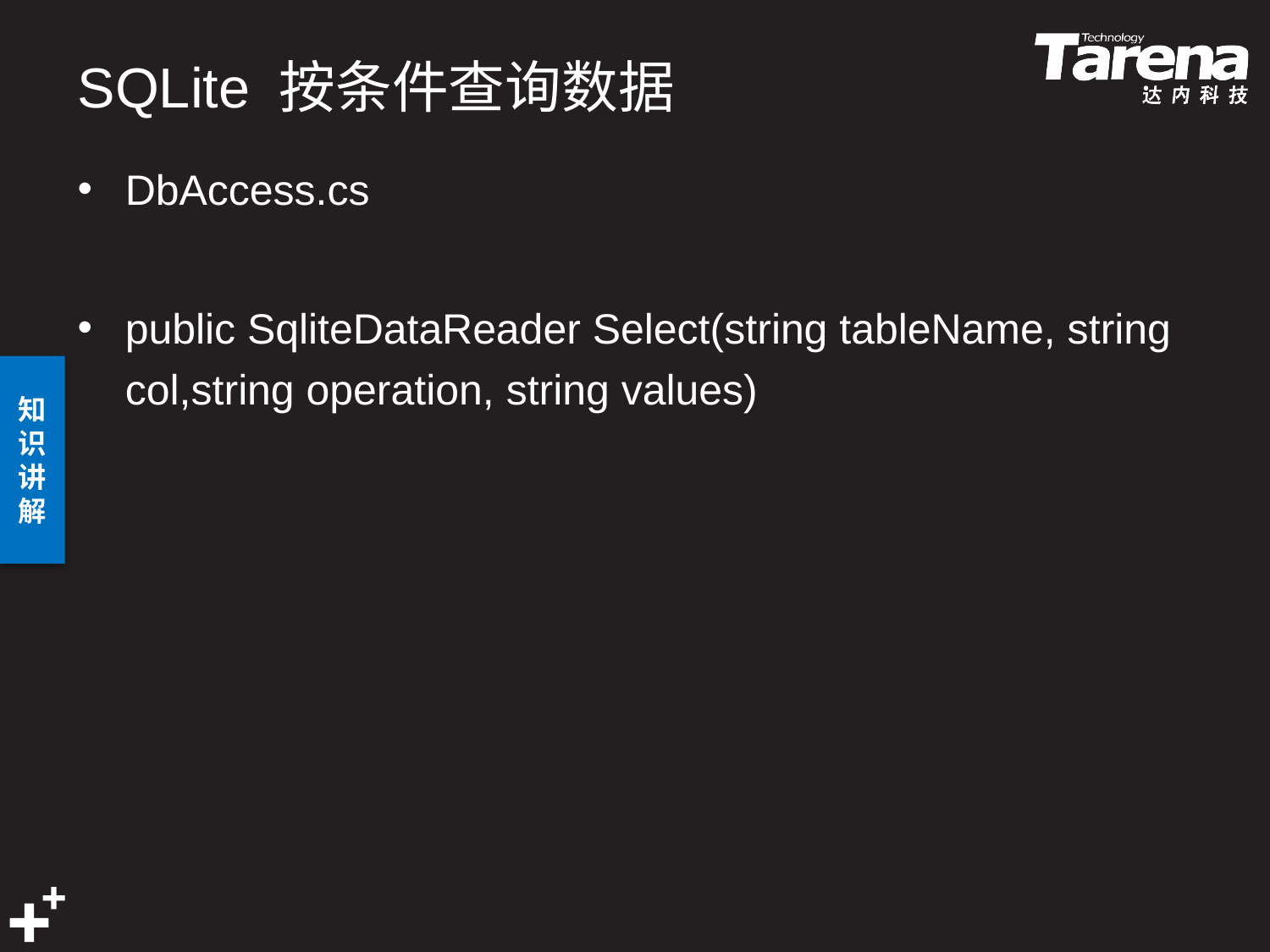

# SQLite 按条件查询数据
DbAccess.cs

public SqliteDataReader Select(string tableName, string col,string operation, string values)